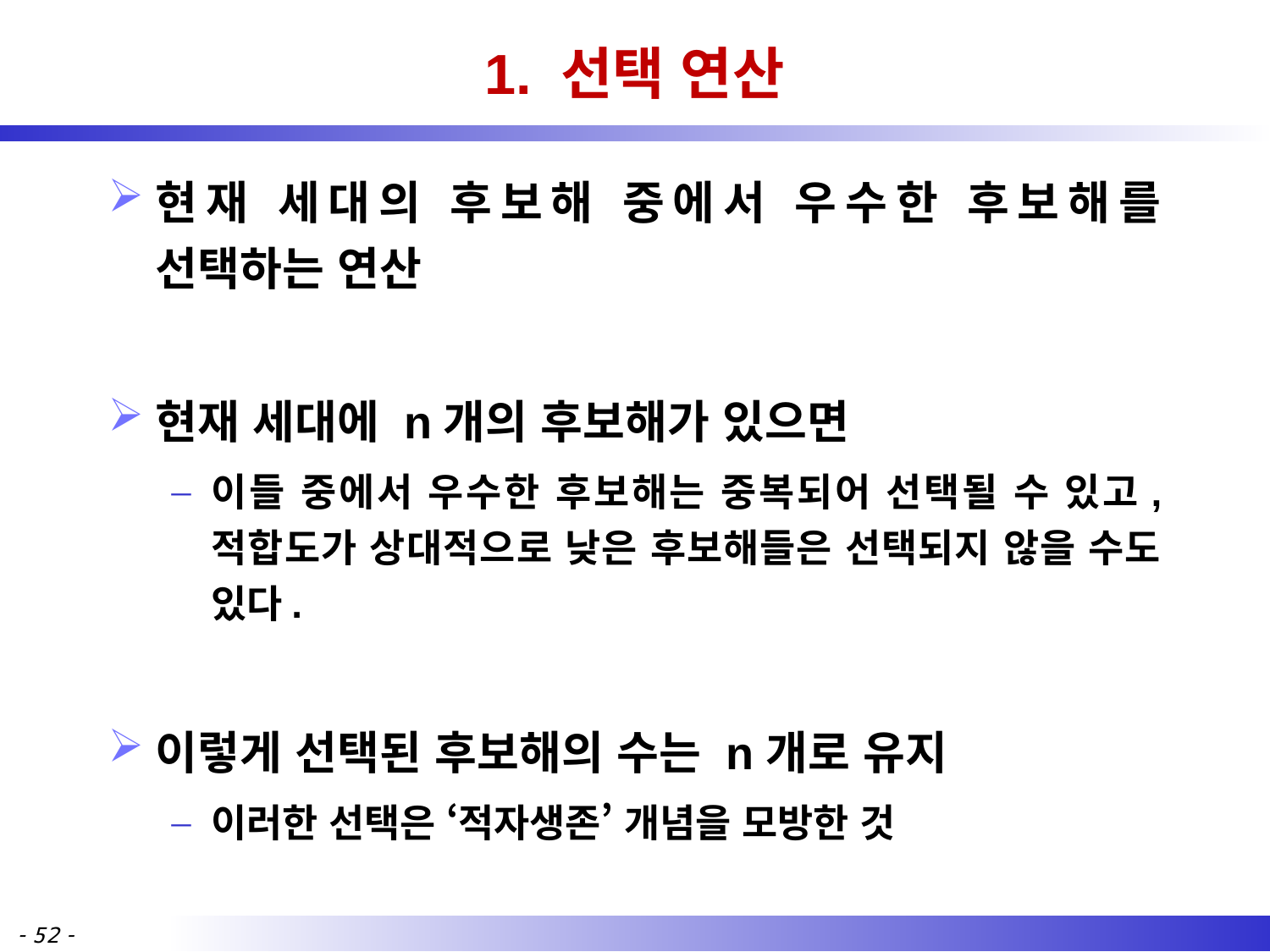

# 1. 선택 연산
현재 세대의 후보해 중에서 우수한 후보해를 선택하는 연산

현재 세대에 n개의 후보해가 있으면
이들 중에서 우수한 후보해는 중복되어 선택될 수 있고, 적합도가 상대적으로 낮은 후보해들은 선택되지 않을 수도 있다.

이렇게 선택된 후보해의 수는 n개로 유지
이러한 선택은 ‘적자생존’ 개념을 모방한 것
- 52 -